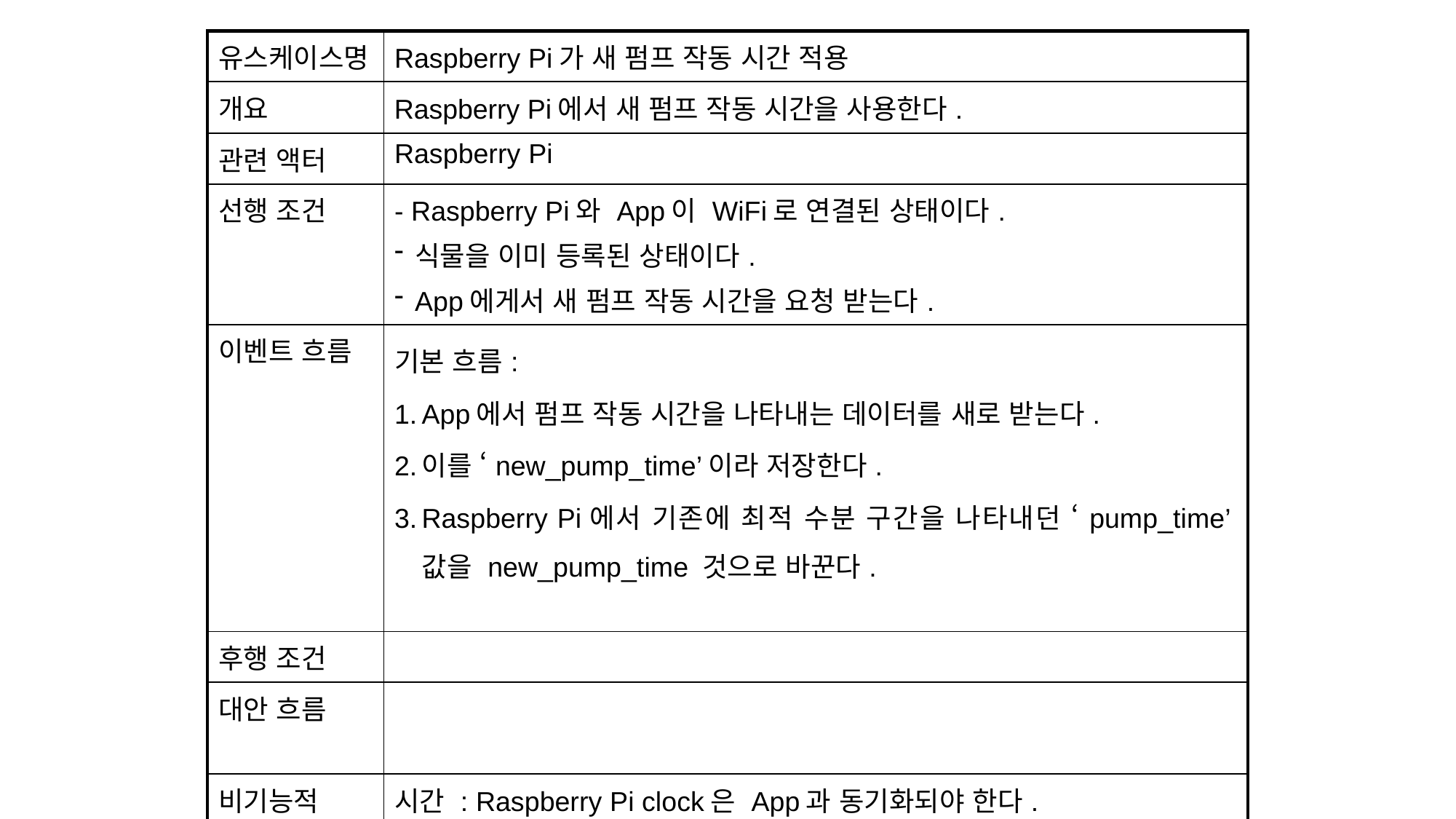

| 유스케이스명 | Raspberry Pi가 새 펌프 작동 시간 적용 |
| --- | --- |
| 개요 | Raspberry Pi에서 새 펌프 작동 시간을 사용한다. |
| 관련 액터 | Raspberry Pi |
| 선행 조건 | - Raspberry Pi와 App이 WiFi로 연결된 상태이다. 식물을 이미 등록된 상태이다. App에게서 새 펌프 작동 시간을 요청 받는다. |
| 이벤트 흐름 | 기본 흐름: App에서 펌프 작동 시간을 나타내는 데이터를 새로 받는다. 이를 ‘new\_pump\_time’이라 저장한다. Raspberry Pi에서 기존에 최적 수분 구간을 나타내던 ‘pump\_time’값을 new\_pump\_time 것으로 바꾼다. |
| 후행 조건 |  |
| 대안 흐름 |  |
| 비기능적 요구사항 | 시간 : Raspberry Pi clock은 App과 동기화되야 한다. |